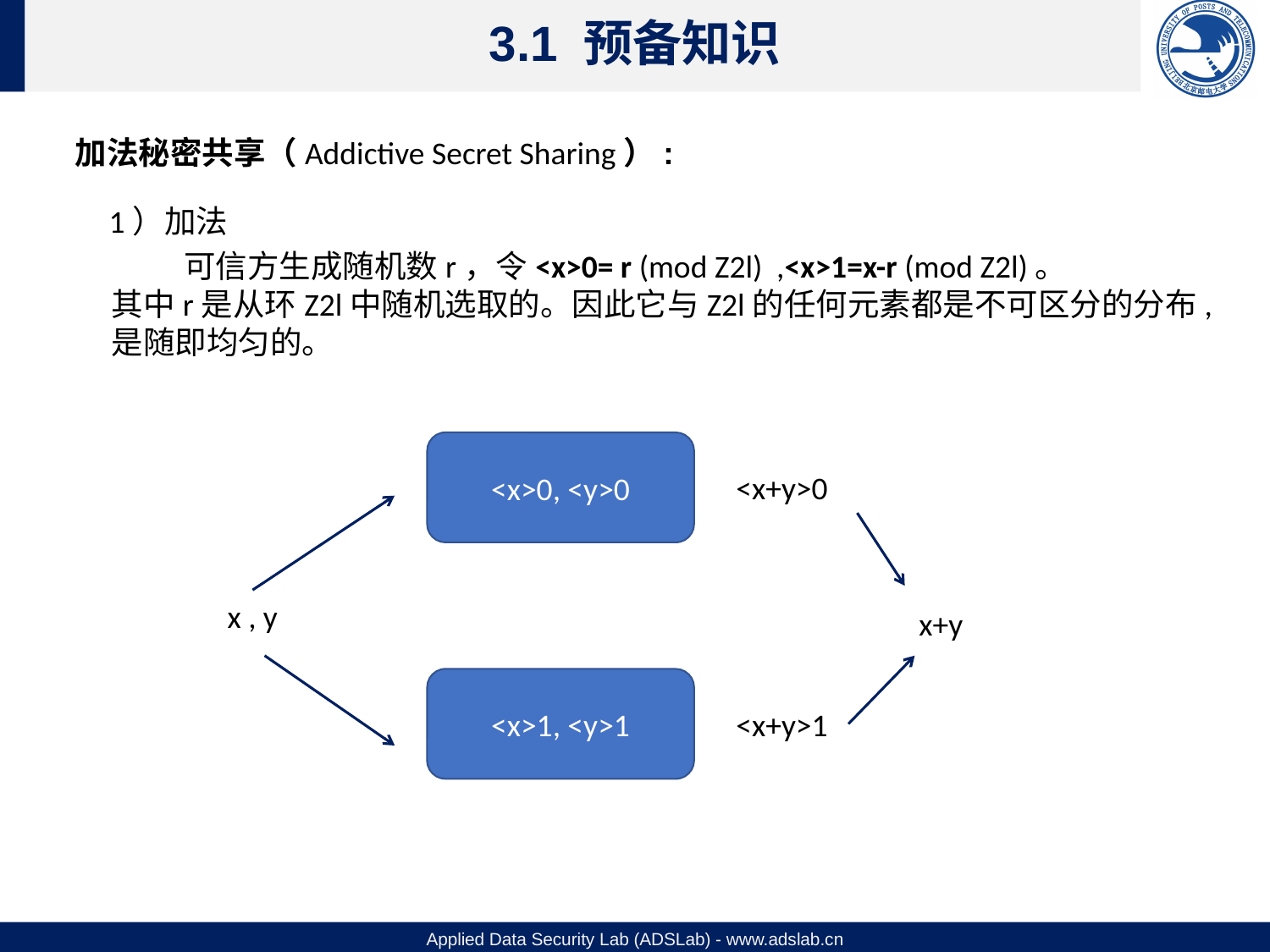

# 3.1 预备知识
加法秘密共享（Addictive Secret Sharing）:
1）加法
         可信方生成随机数r，令<x>0= r (mod Z2l)  ,<x>1=x-r (mod Z2l)。
其中r是从环Z2l中随机选取的。因此它与Z2l的任何元素都是不可区分的分布,是随即均匀的。
<x>0, <y>0
<x+y>0
x , y
x+y
<x>1, <y>1
<x+y>1
17

Applied Data Security Lab (ADSLab) - www.adslab.cn